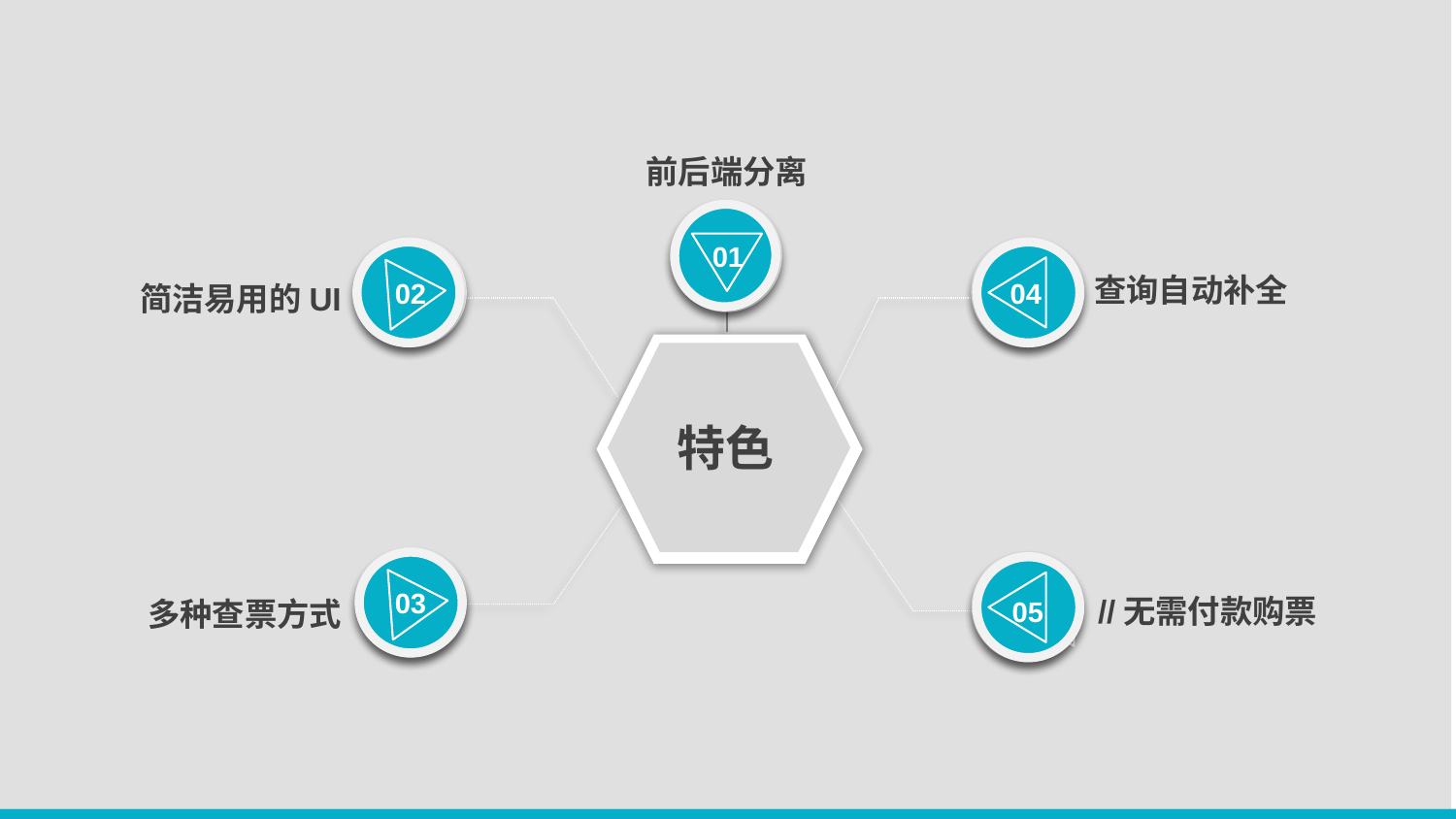

前后端分离

01

查询自动补全

02
04
简洁易用的UI

特色
CSWADI

03

//无需付款购票
多种查票方式
05